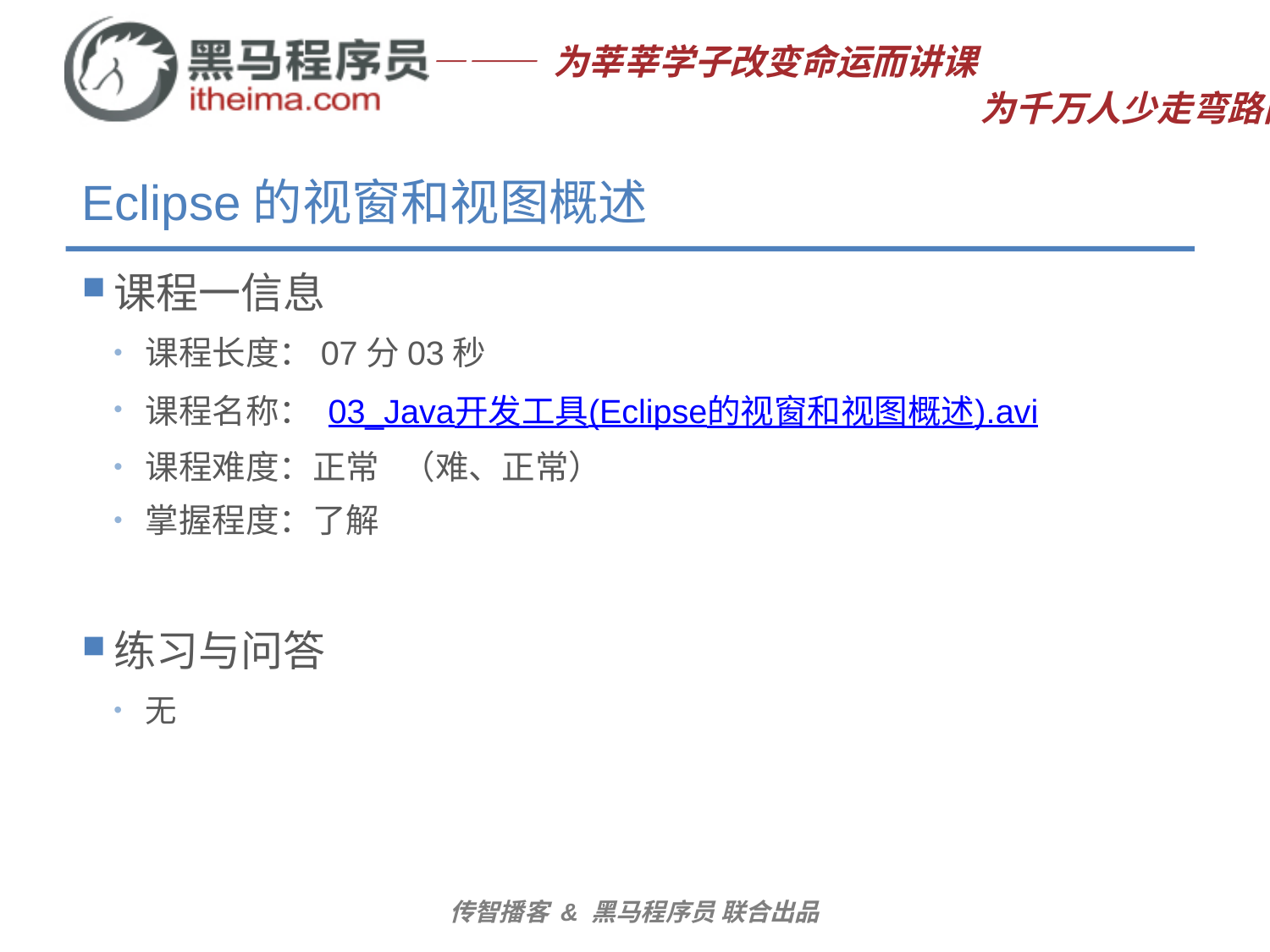

# Eclipse的视窗和视图概述
课程一信息
课程长度：07分03秒
课程名称： 03_Java开发工具(Eclipse的视窗和视图概述).avi
课程难度：正常   （难、正常）
掌握程度：了解

练习与问答
无